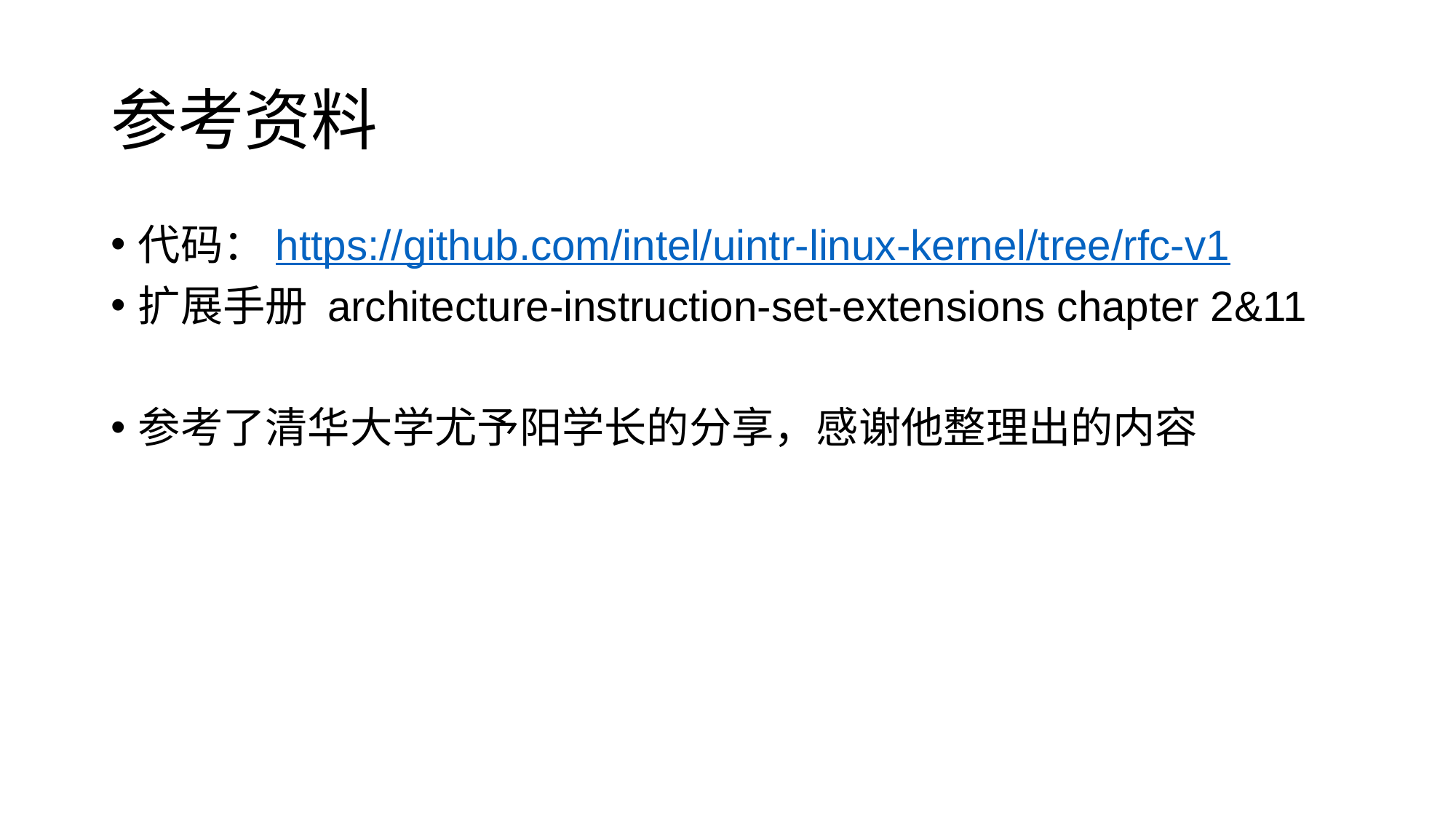

# 参考资料
代码：https://github.com/intel/uintr-linux-kernel/tree/rfc-v1
扩展手册 architecture-instruction-set-extensions chapter 2&11

参考了清华大学尤予阳学长的分享，感谢他整理出的内容